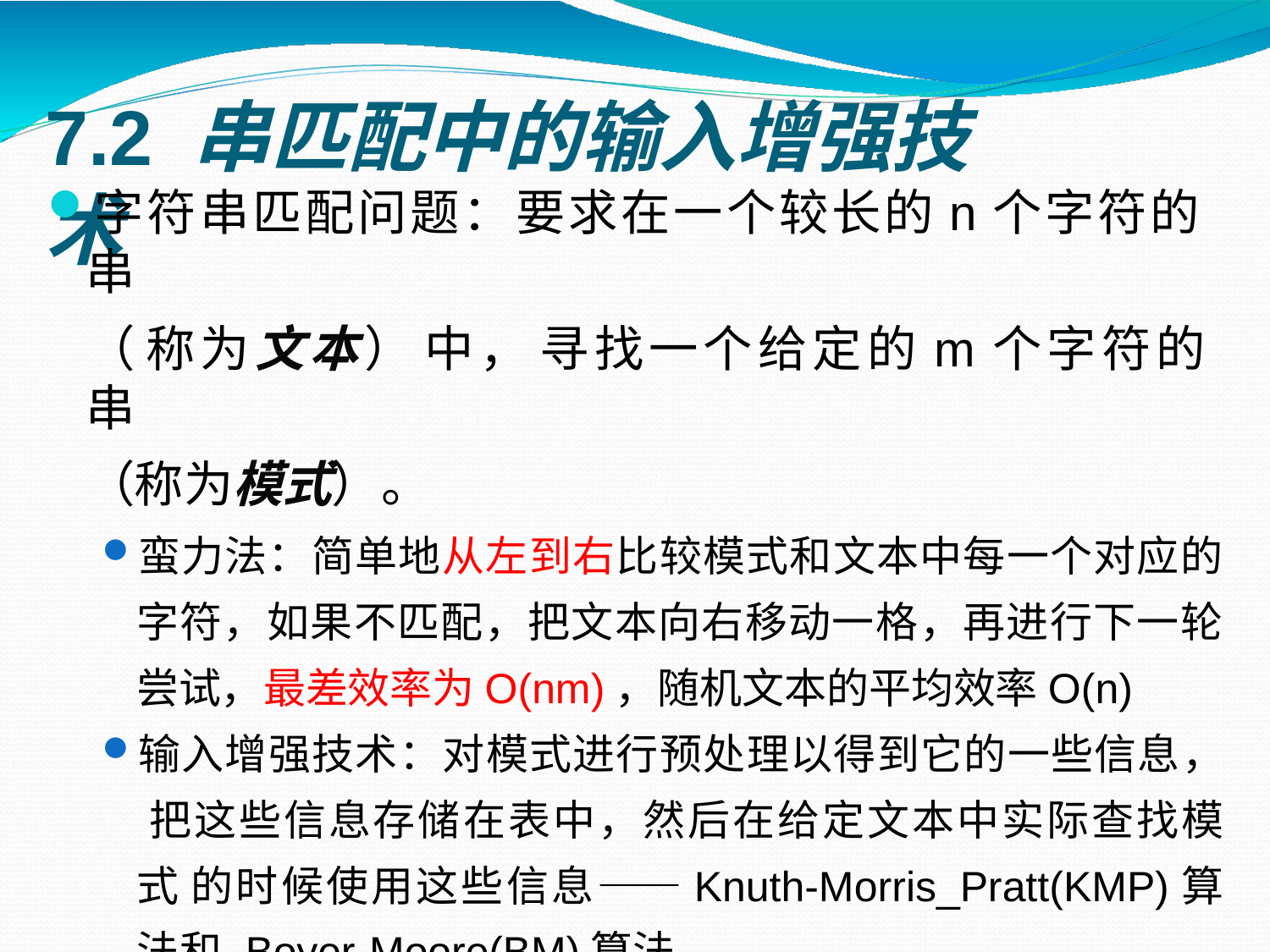

# 7.2 串匹配中的输入增强技术
字符串匹配问题：要求在一个较长的n个字符的串
（ 称为文本） 中， 寻找一个给定的m个字符的串
（称为模式）。
蛮力法：简单地从左到右比较模式和文本中每一个对应的 字符，如果不匹配，把文本向右移动一格，再进行下一轮 尝试，最差效率为O(nm)，随机文本的平均效率O(n)
输入增强技术：对模式进行预处理以得到它的一些信息，  把这些信息存储在表中，然后在给定文本中实际查找模式 的时候使用这些信息——Knuth-Morris_Pratt(KMP)算法和 Boyer-Moore(BM)算法